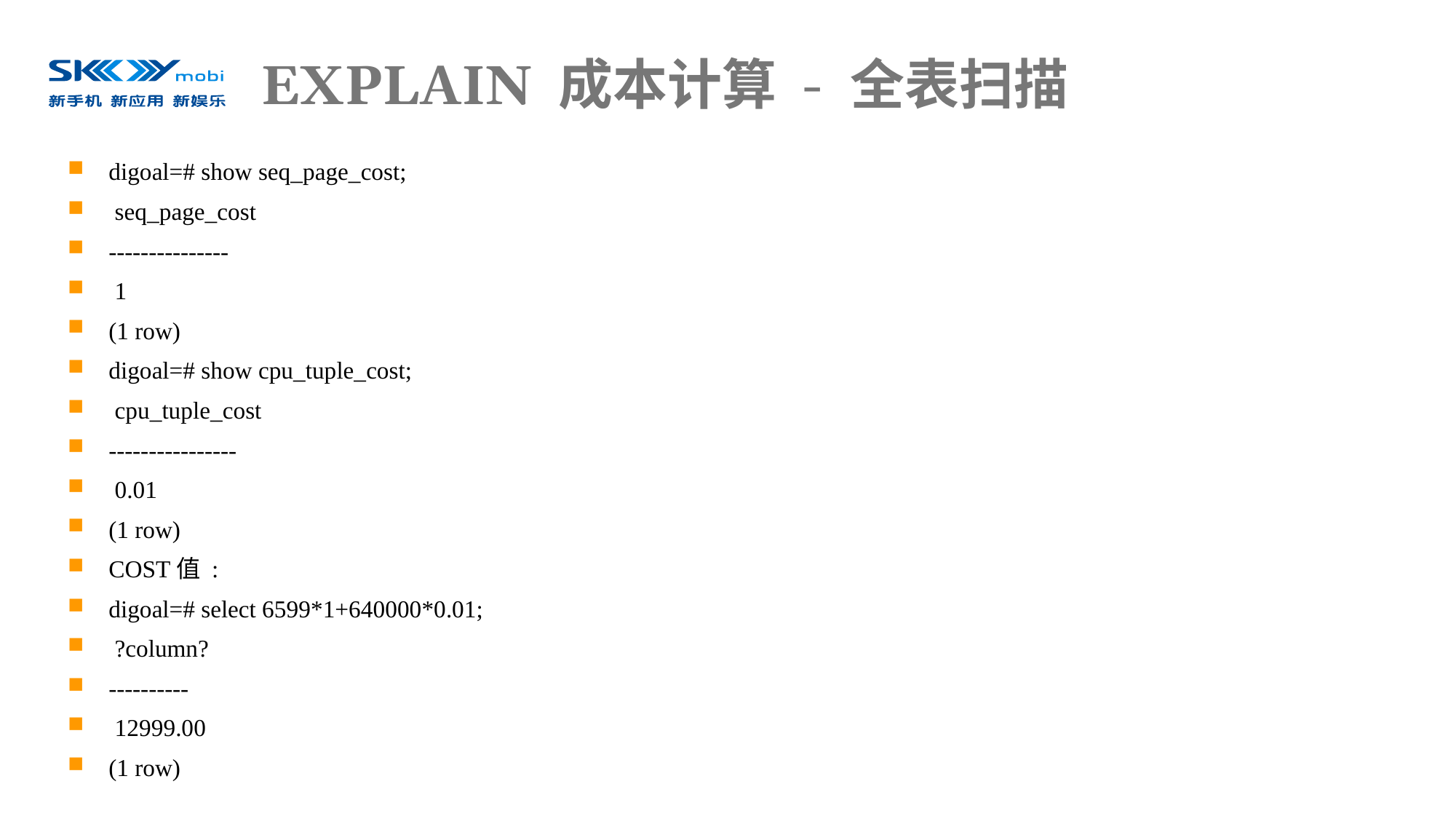

# EXPLAIN 成本计算 - 全表扫描
digoal=# show seq_page_cost;
 seq_page_cost
---------------
 1
(1 row)
digoal=# show cpu_tuple_cost;
 cpu_tuple_cost
----------------
 0.01
(1 row)
COST值 :
digoal=# select 6599*1+640000*0.01;
 ?column?
----------
 12999.00
(1 row)